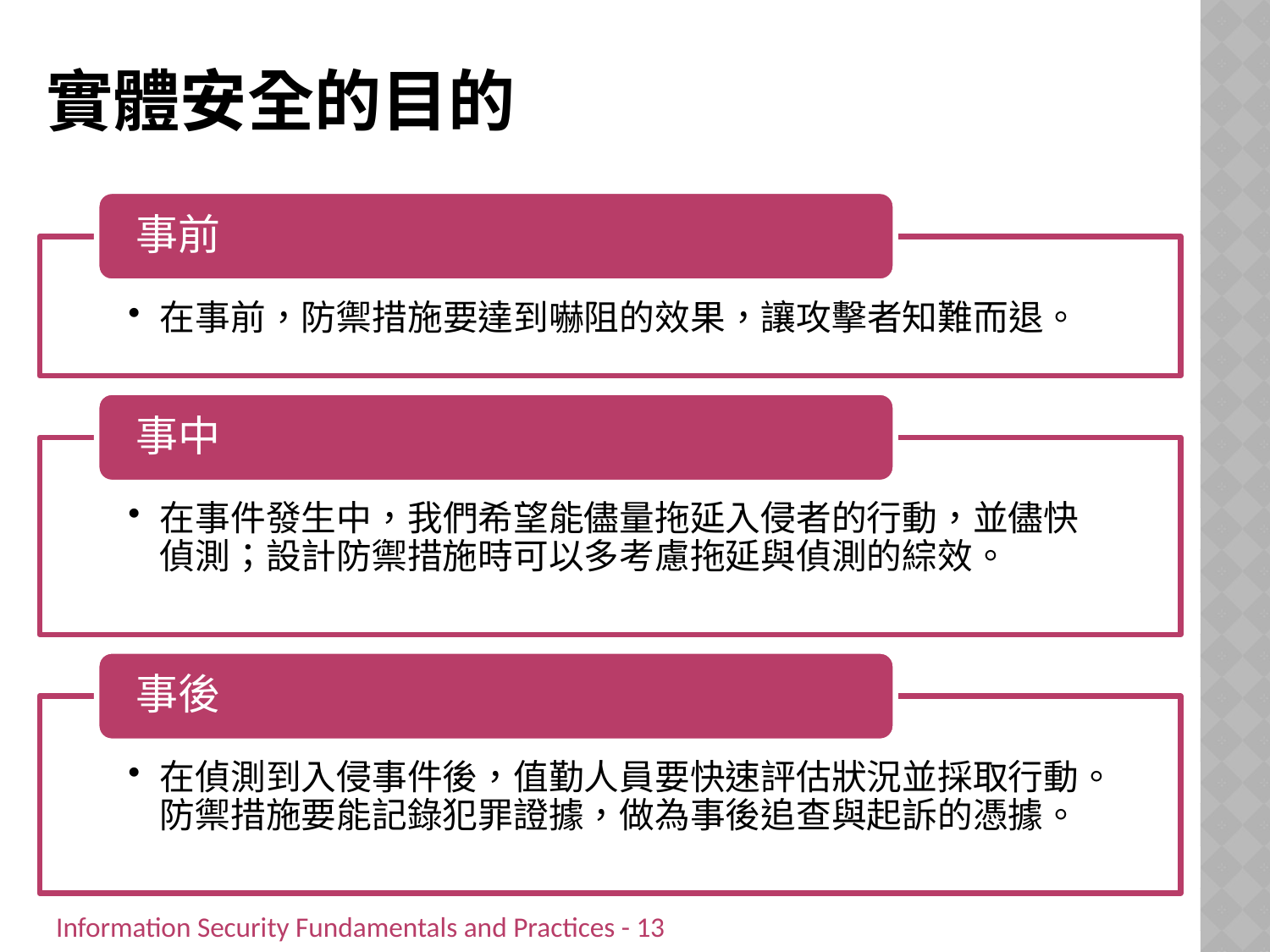

# 實體安全的目的
在事前，防禦措施要達到嚇阻的效果，讓攻擊者知難而退。
事前
在事件發生中，我們希望能儘量拖延入侵者的行動，並儘快偵測；設計防禦措施時可以多考慮拖延與偵測的綜效。
事中
在偵測到入侵事件後，值勤人員要快速評估狀況並採取行動。防禦措施要能記錄犯罪證據，做為事後追查與起訴的憑據。
事後